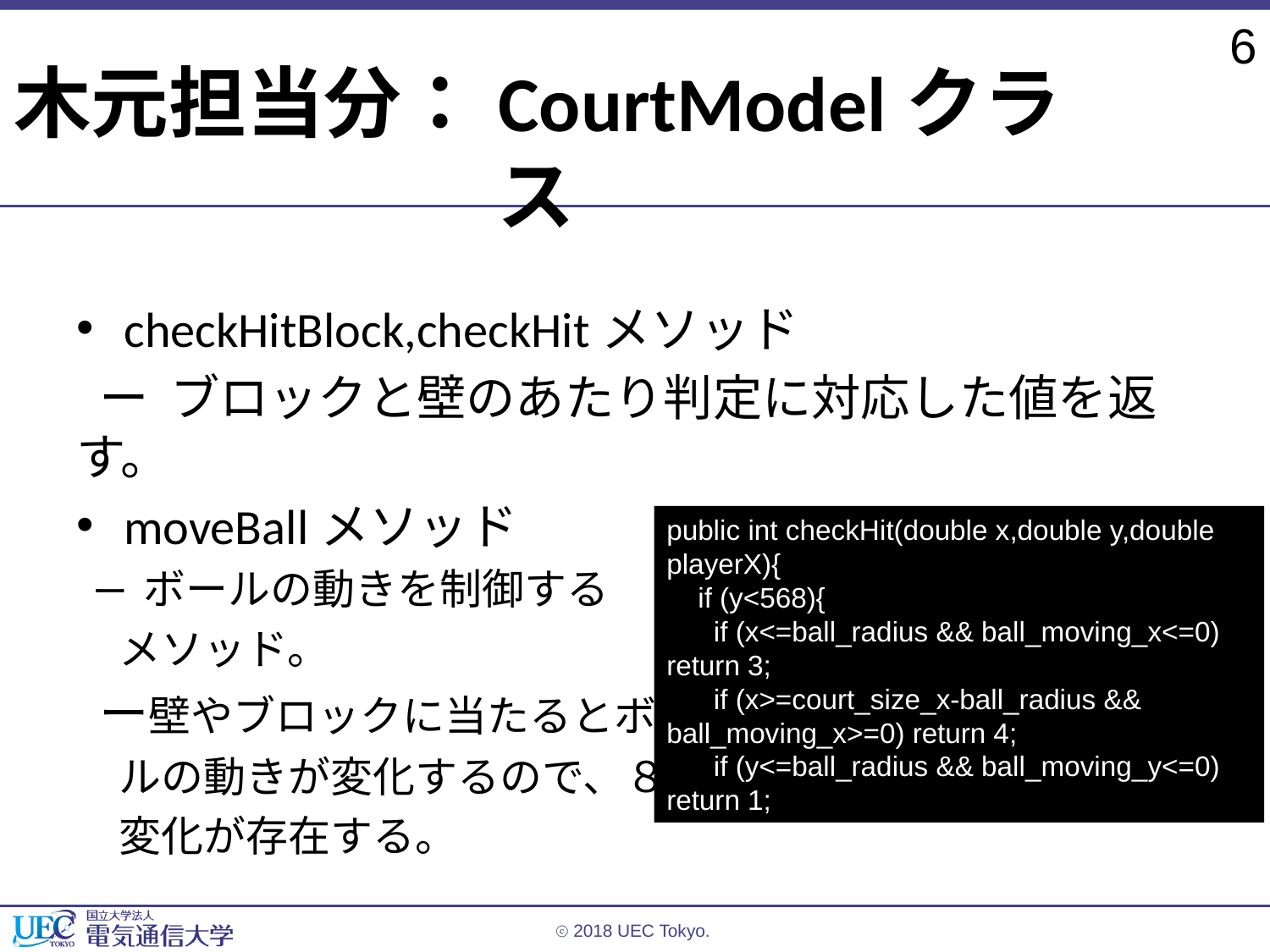

# 木元担当分：CourtModelクラス

checkHitBlock,checkHitメソッド
 ー  ブロックと壁のあたり判定に対応した値を返す。
moveBallメソッド
 ー  ボールの動きを制御する
　メソッド。
 ー壁やブロックに当たるとボー
　ルの動きが変化するので、８つの
　変化が存在する。

public int checkHit(double x,double y,double playerX){
    if (y<568){
      if (x<=ball_radius && ball_moving_x<=0) return 3;
      if (x>=court_size_x-ball_radius && ball_moving_x>=0) return 4;
      if (y<=ball_radius && ball_moving_y<=0) return 1;